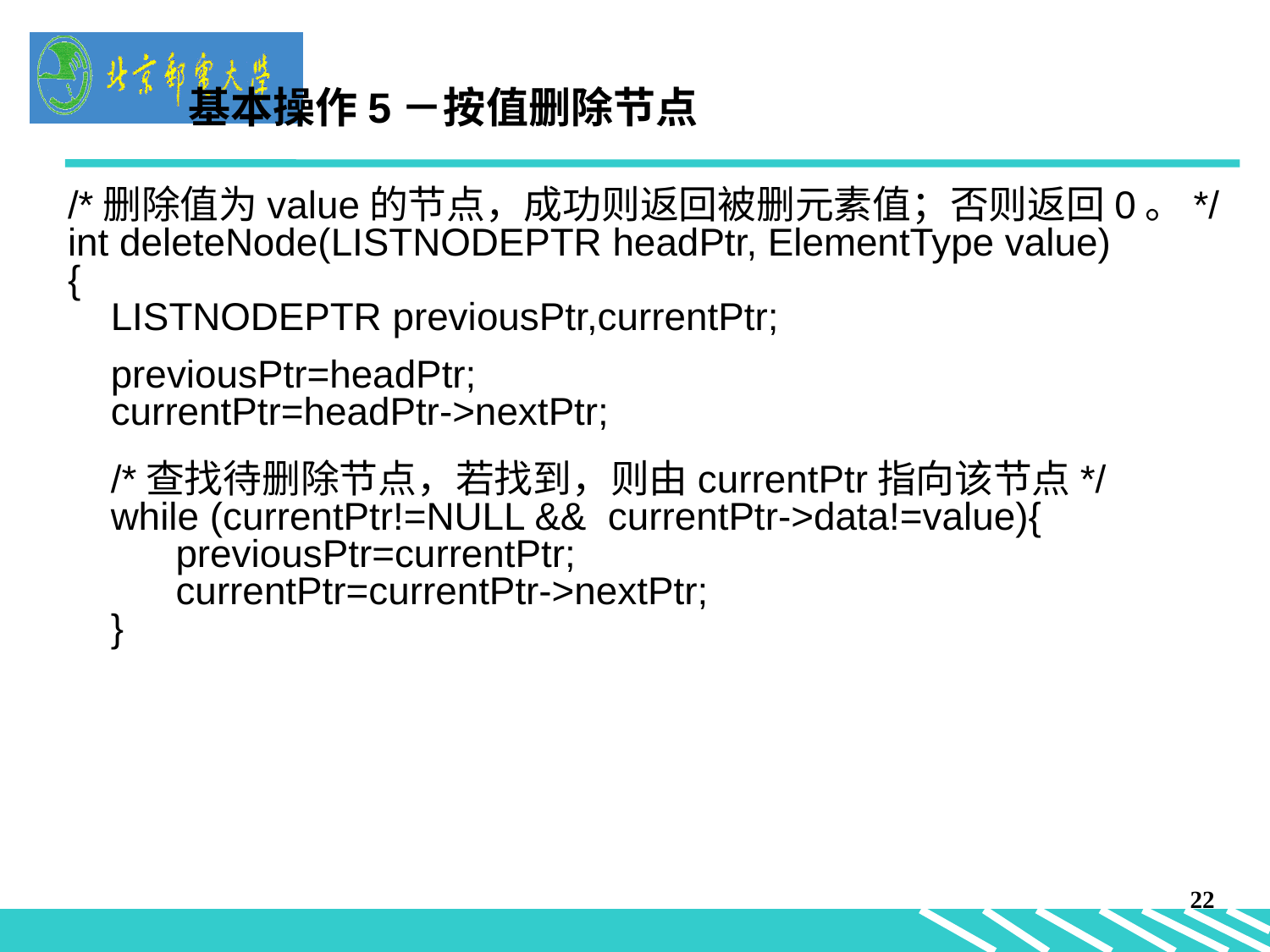

基本操作5－按值删除节点
/*删除值为value的节点，成功则返回被删元素值；否则返回0。*/
int deleteNode(LISTNODEPTR headPtr, ElementType value)
{
    LISTNODEPTR previousPtr,currentPtr;

    previousPtr=headPtr;
    currentPtr=headPtr->nextPtr;

    /*查找待删除节点，若找到，则由currentPtr指向该节点*/
    while (currentPtr!=NULL &&  currentPtr->data!=value){
          previousPtr=currentPtr;
          currentPtr=currentPtr->nextPtr;
    }

22